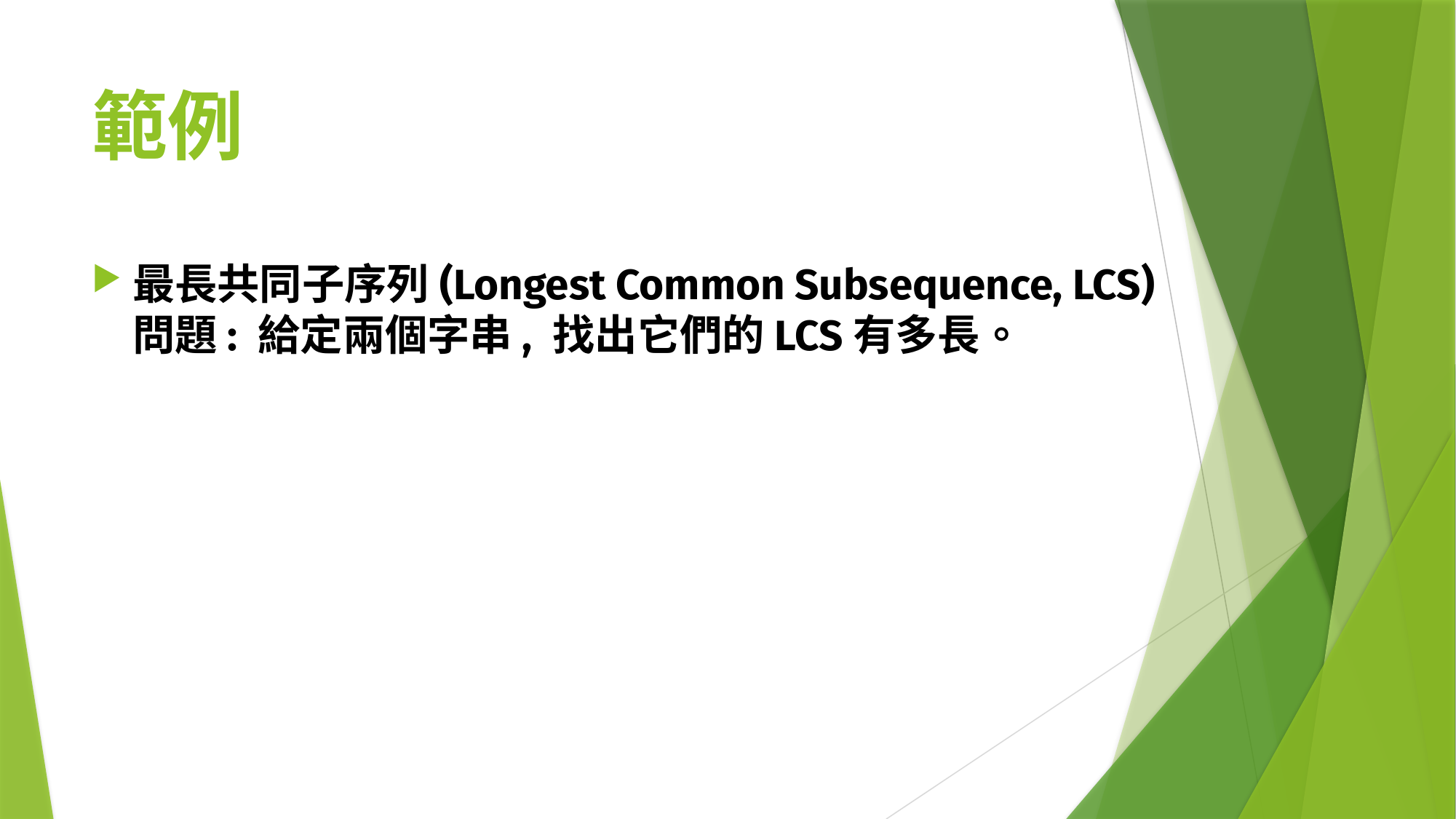

# 範例
最長共同子序列(Longest Common Subsequence, LCS)問題: 給定兩個字串, 找出它們的LCS有多長。